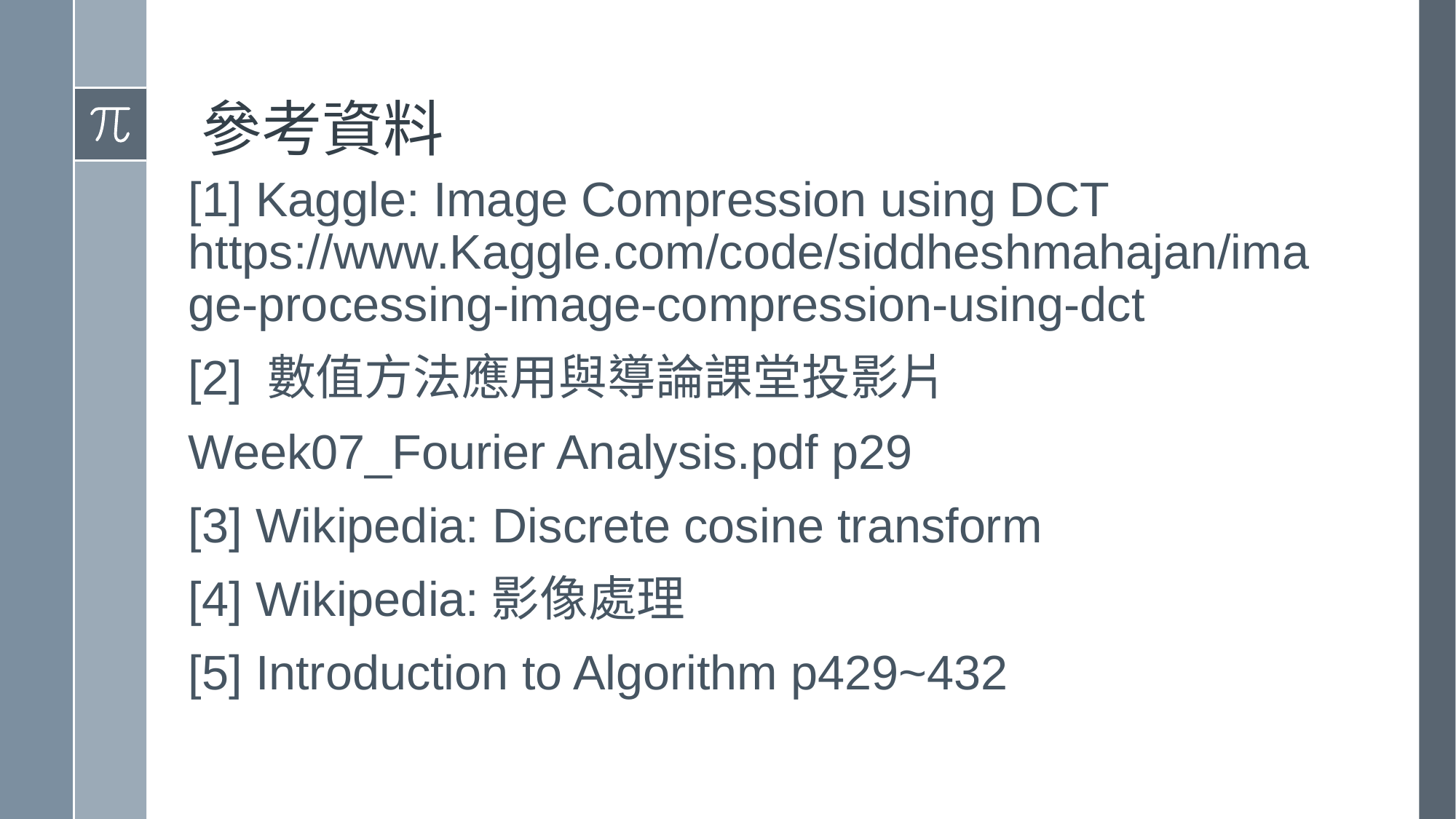

# 參考資料
[1] Kaggle: Image Compression using DCT https://www.Kaggle.com/code/siddheshmahajan/image-processing-image-compression-using-dct
[2] 數值方法應用與導論課堂投影片
Week07_Fourier Analysis.pdf p29
[3] Wikipedia: Discrete cosine transform
[4] Wikipedia:影像處理
[5] Introduction to Algorithm p429~432